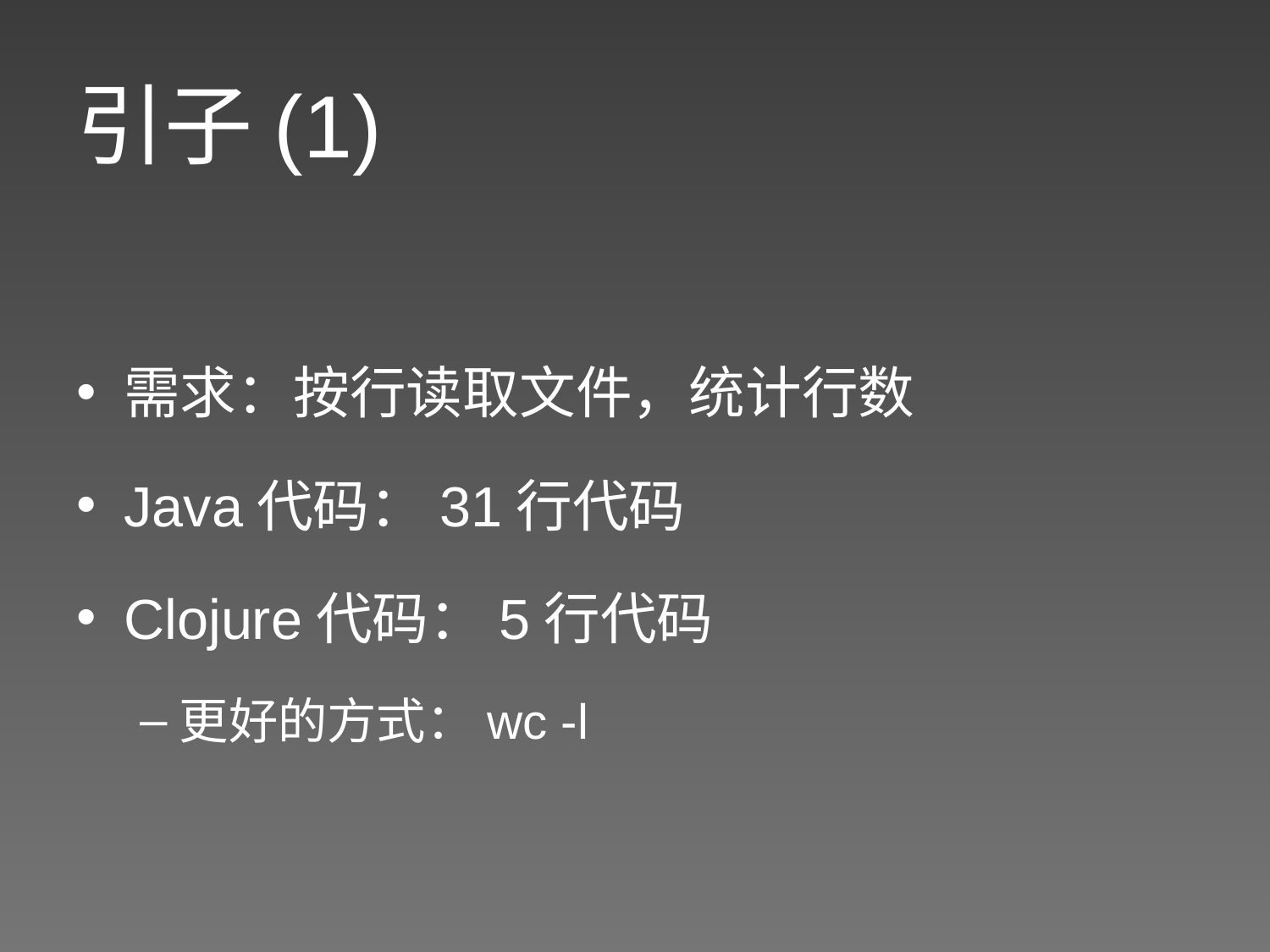

# 引子(1)
需求：按行读取文件，统计行数
Java代码：31行代码
Clojure代码：5行代码
更好的方式：wc -l